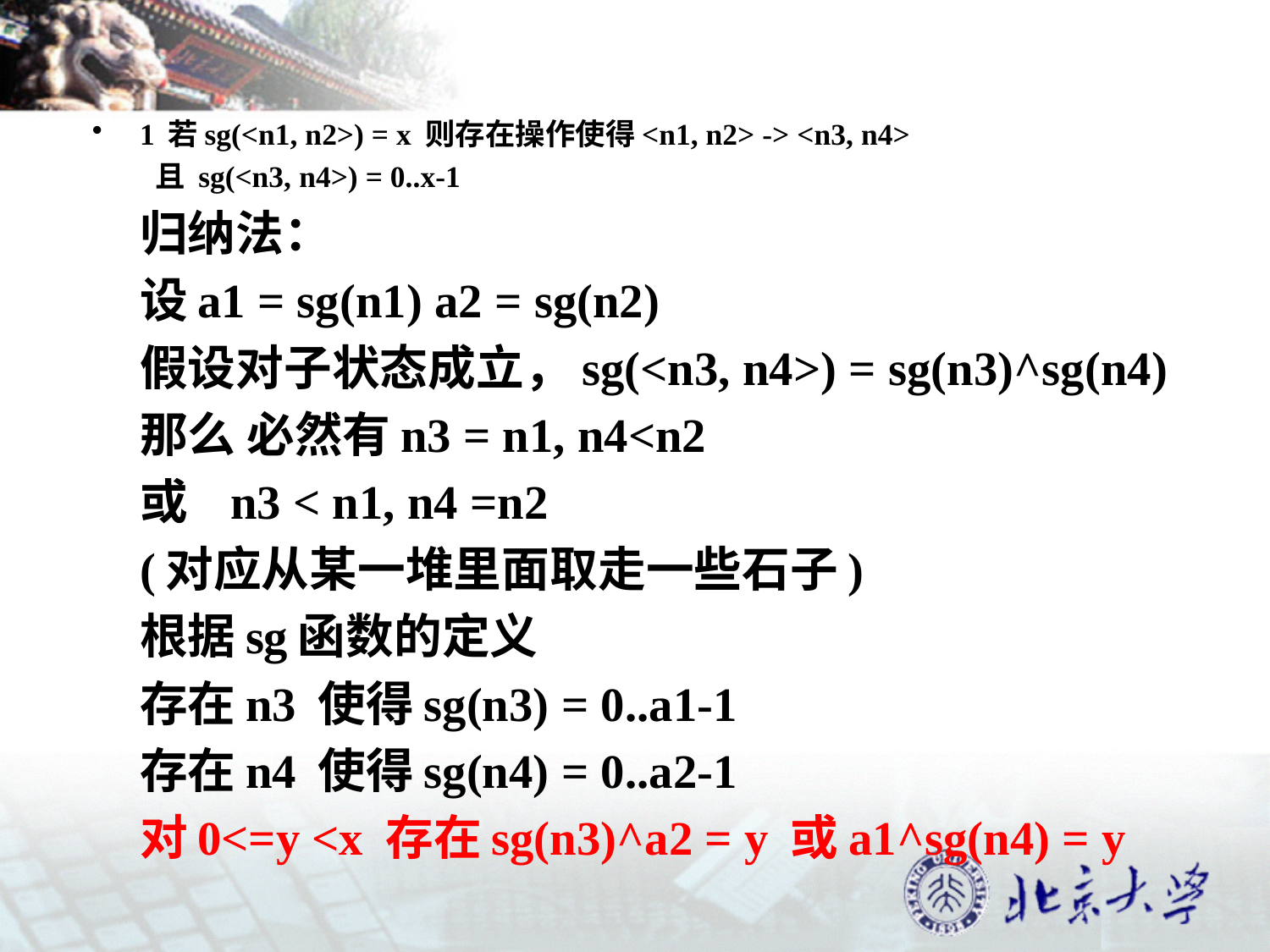

1 若sg(<n1, n2>) = x 则存在操作使得<n1, n2> -> <n3, n4>
且 sg(<n3, n4>) = 0..x-1
	归纳法：
	设a1 = sg(n1) a2 = sg(n2)
	假设对子状态成立，sg(<n3, n4>) = sg(n3)^sg(n4)
	那么 必然有n3 = n1, n4<n2
			或   n3 < n1, n4 =n2
			(对应从某一堆里面取走一些石子)
	根据sg函数的定义
		存在n3 使得sg(n3) = 0..a1-1
		存在n4 使得sg(n4) = 0..a2-1
	对0<=y <x 存在sg(n3)^a2 = y 或a1^sg(n4) = y